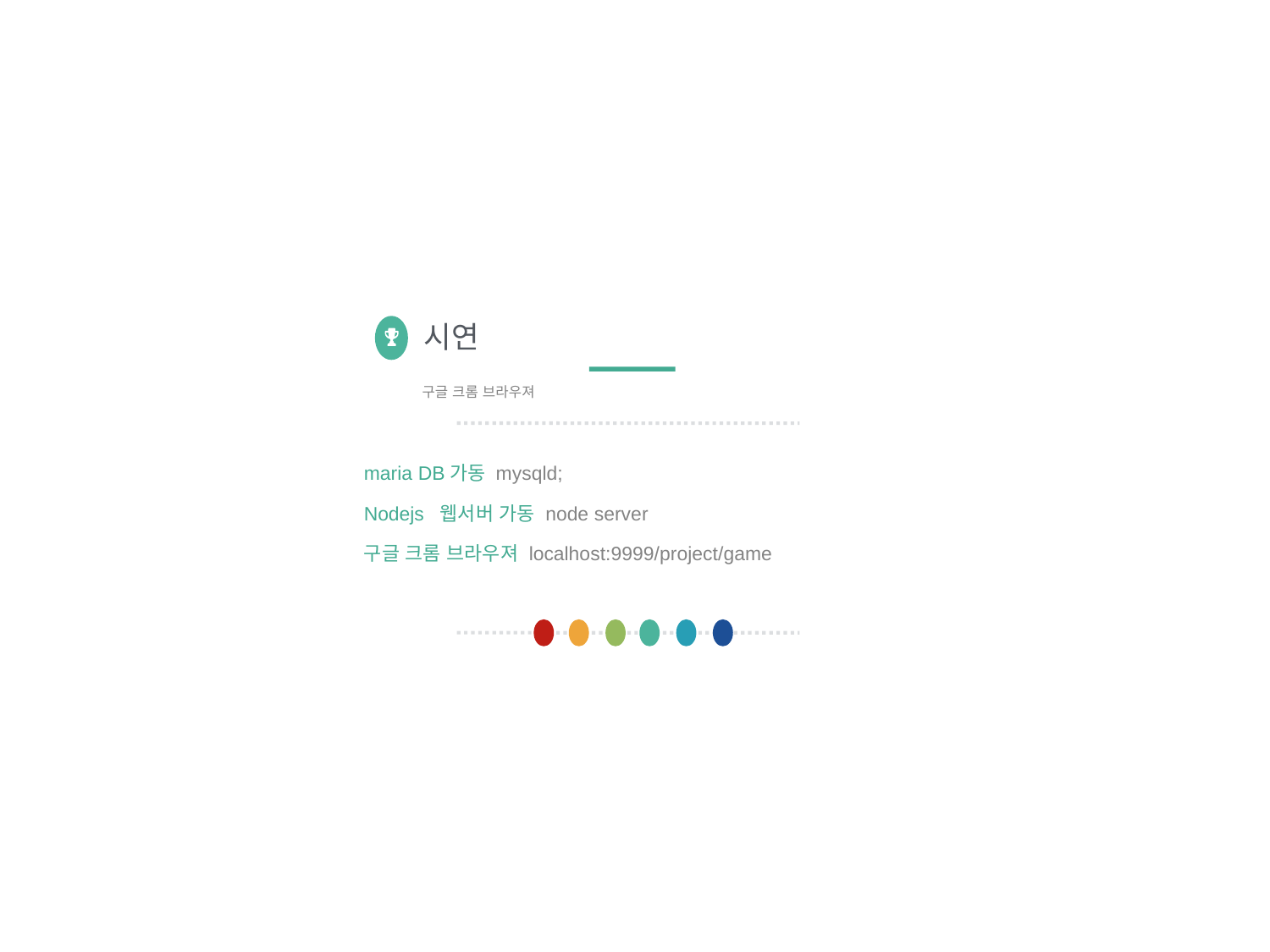

시연

구글 크롬 브라우져

maria DB가동 mysqld;
Nodejs  웹서버 가동 node server
구글 크롬 브라우져 localhost:9999/project/game